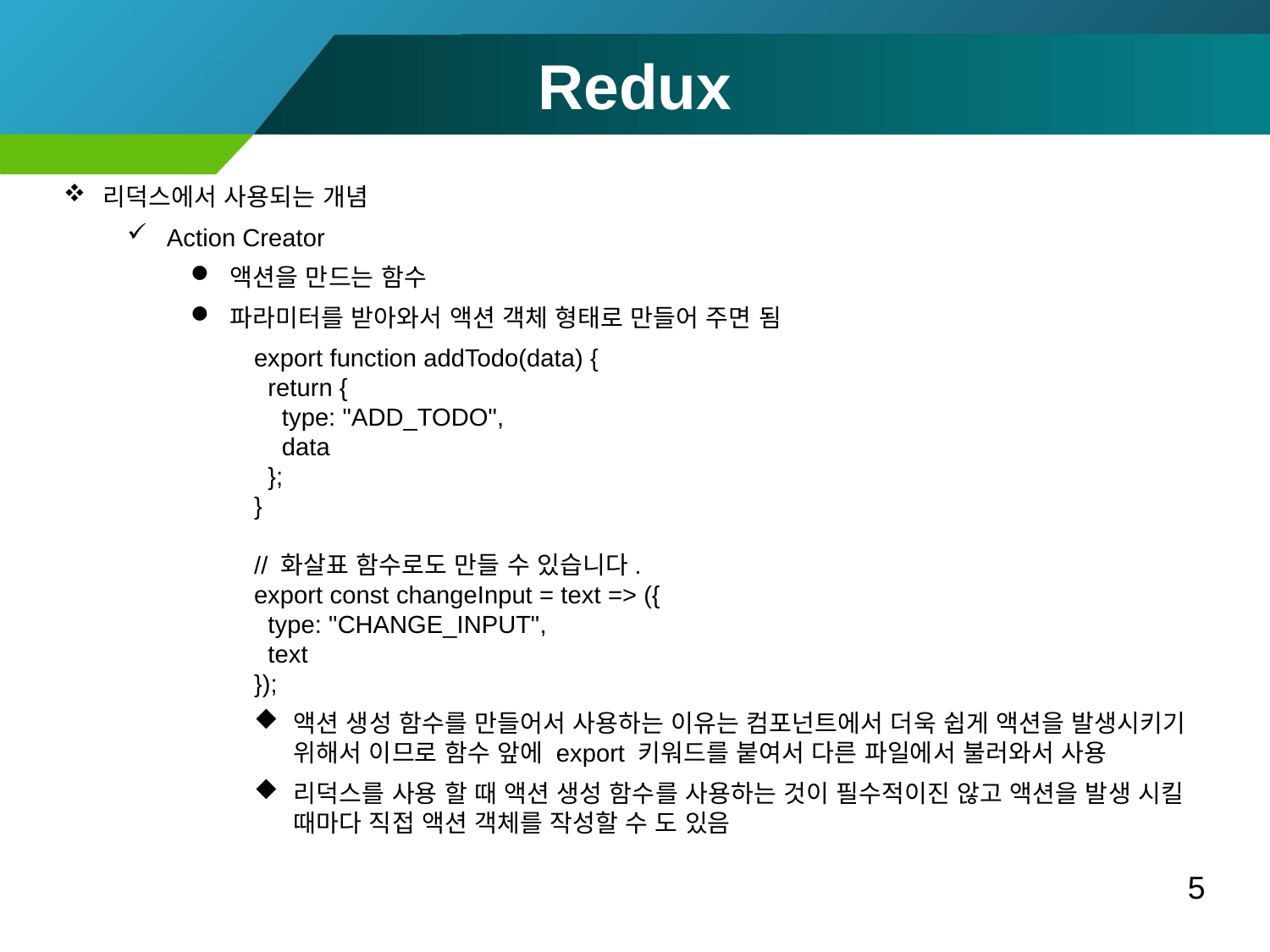

Redux
리덕스에서 사용되는 개념
Action Creator
액션을 만드는 함수
파라미터를 받아와서 액션 객체 형태로 만들어 주면 됨
export function addTodo(data) {
  return {
    type: "ADD_TODO",
    data
  };
}

// 화살표 함수로도 만들 수 있습니다.
export const changeInput = text => ({
  type: "CHANGE_INPUT",
  text
});
액션 생성 함수를 만들어서 사용하는 이유는 컴포넌트에서 더욱 쉽게 액션을 발생시키기 위해서 이므로 함수 앞에 export 키워드를 붙여서 다른 파일에서 불러와서 사용
리덕스를 사용 할 때 액션 생성 함수를 사용하는 것이 필수적이진 않고 액션을 발생 시킬 때마다 직접 액션 객체를 작성할 수 도 있음
5